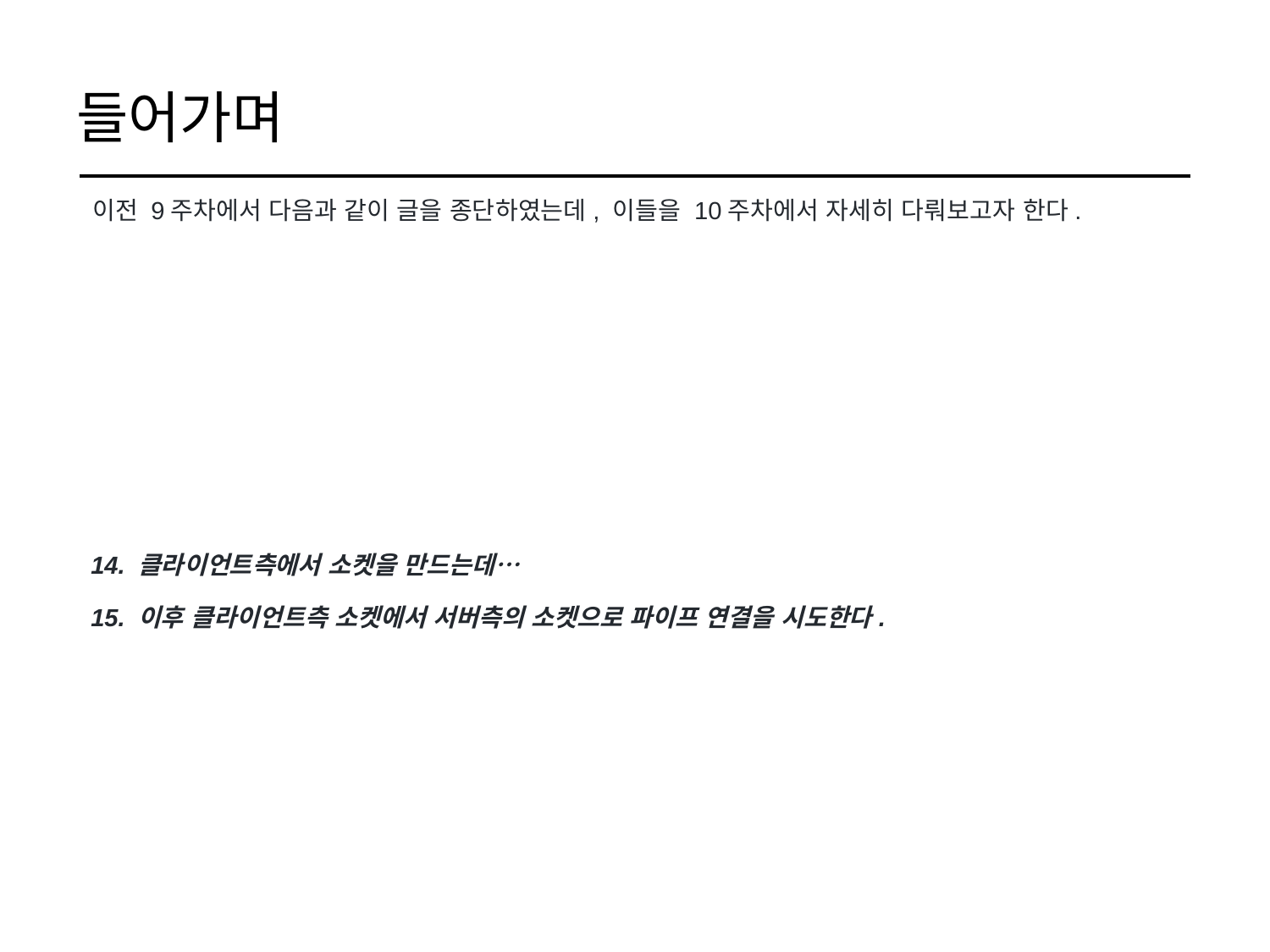

# 들어가며
이전 9주차에서 다음과 같이 글을 종단하였는데, 이들을 10주차에서 자세히 다뤄보고자 한다.
14. 클라이언트측에서 소켓을 만드는데…
15. 이후 클라이언트측 소켓에서 서버측의 소켓으로 파이프 연결을 시도한다.